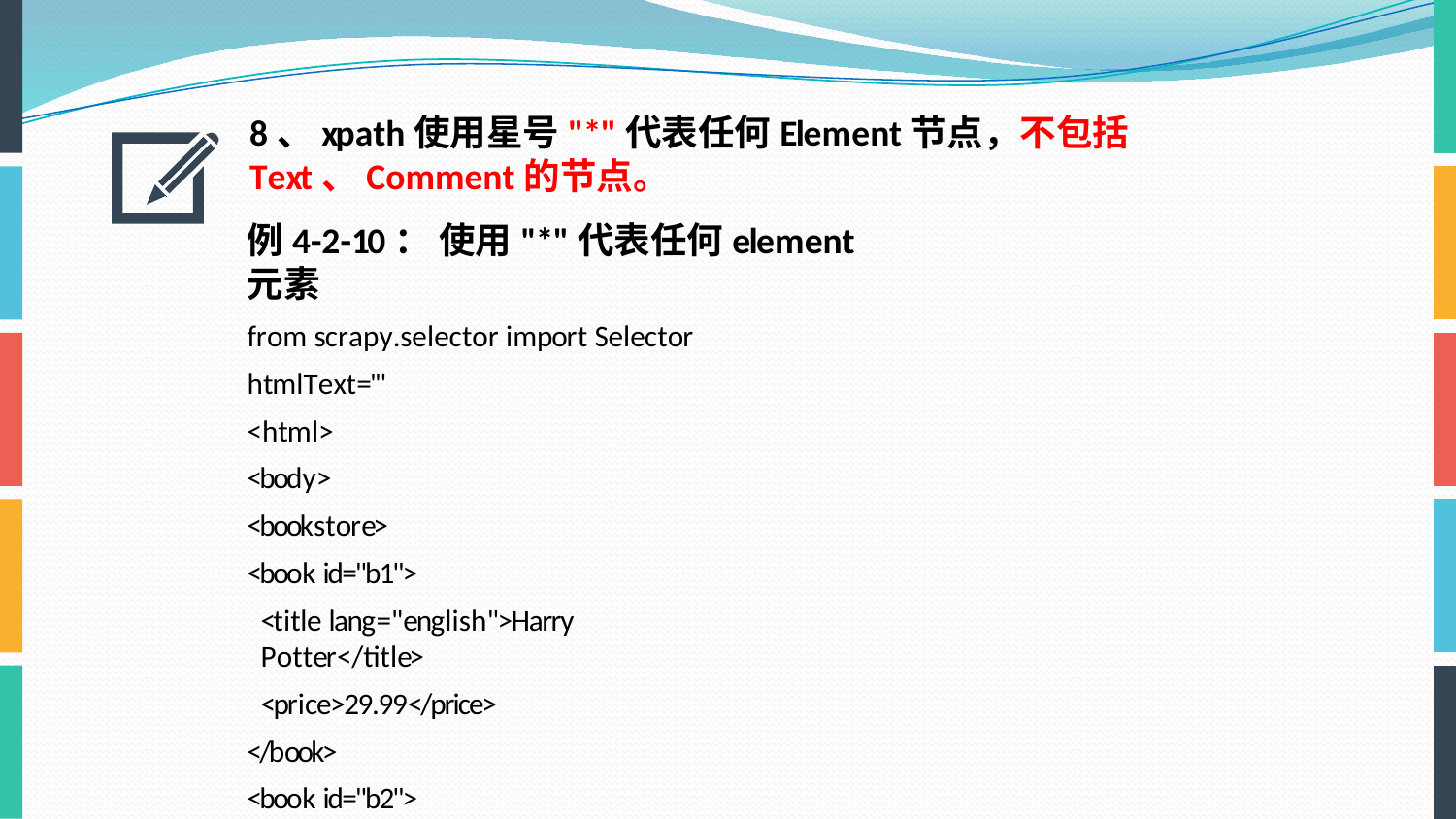

8、xpath使用星号"*"代表任何Element节点，不包括Text、Comment的节点。

例4-2-10： 使用"*"代表任何element元素
from scrapy.selector import Selector htmlText='''
<html>
<body>
<bookstore>
<book id="b1">
<title lang="english">Harry Potter</title>
<price>29.99</price>
</book>
<book id="b2">